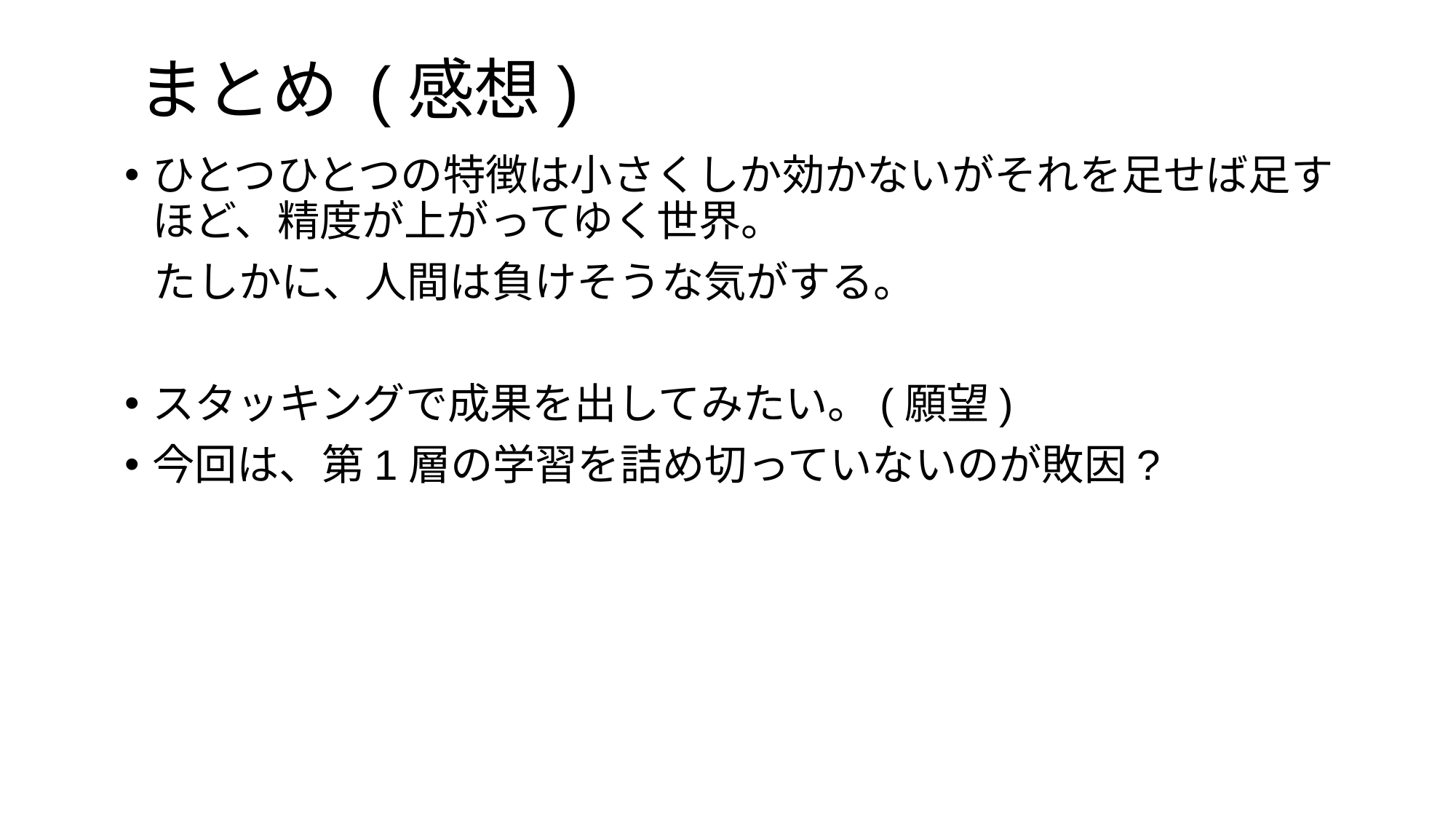

# まとめ (感想)
ひとつひとつの特徴は小さくしか効かないがそれを足せば足すほど、精度が上がってゆく世界。
  たしかに、人間は負けそうな気がする。

スタッキングで成果を出してみたい。(願望)
今回は、第1層の学習を詰め切っていないのが敗因?